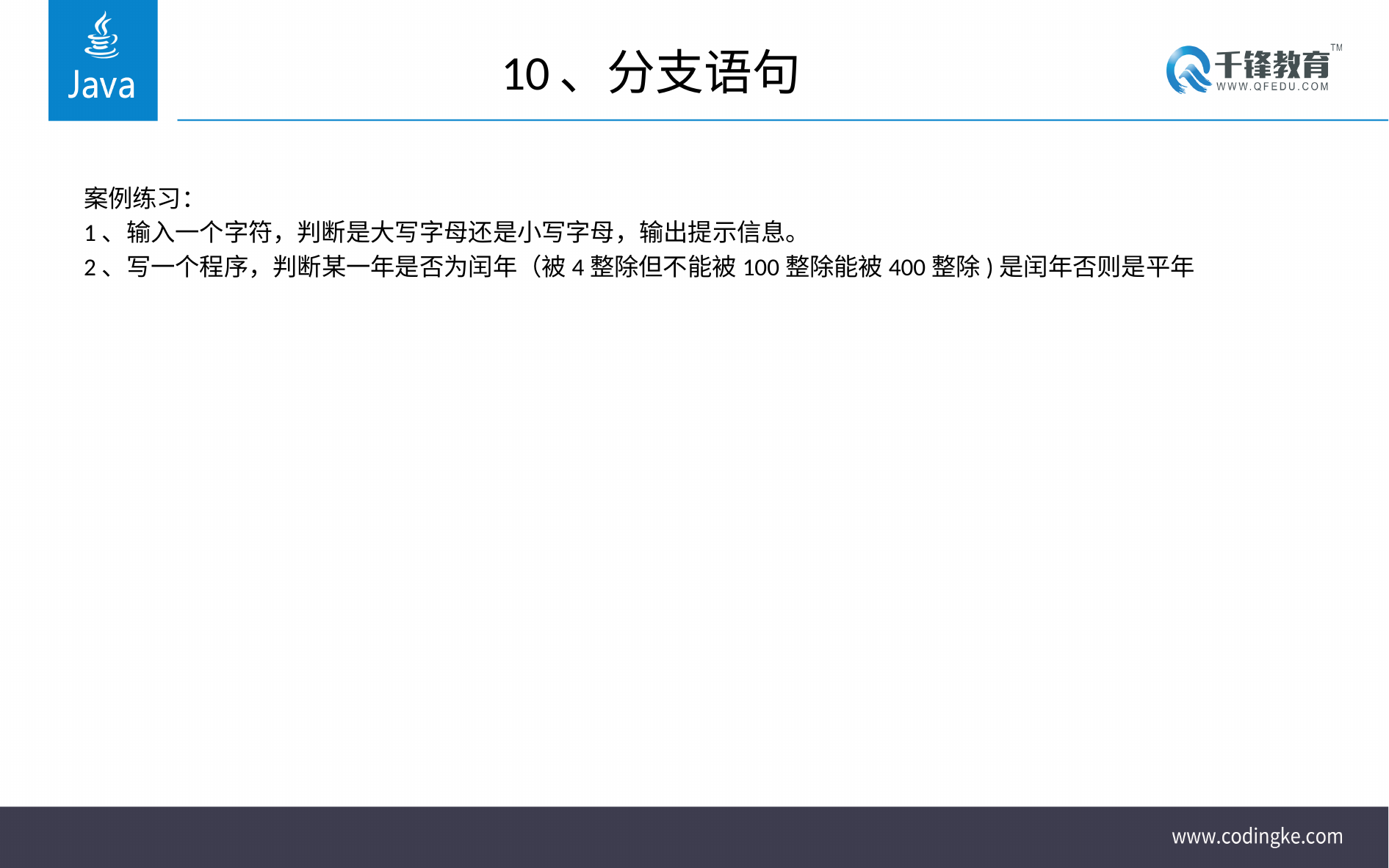

# 10、分支语句
案例练习：
1、输入一个字符，判断是大写字母还是小写字母，输出提示信息。
2、写一个程序，判断某一年是否为闰年（被4整除但不能被100整除能被400整除)是闰年否则是平年